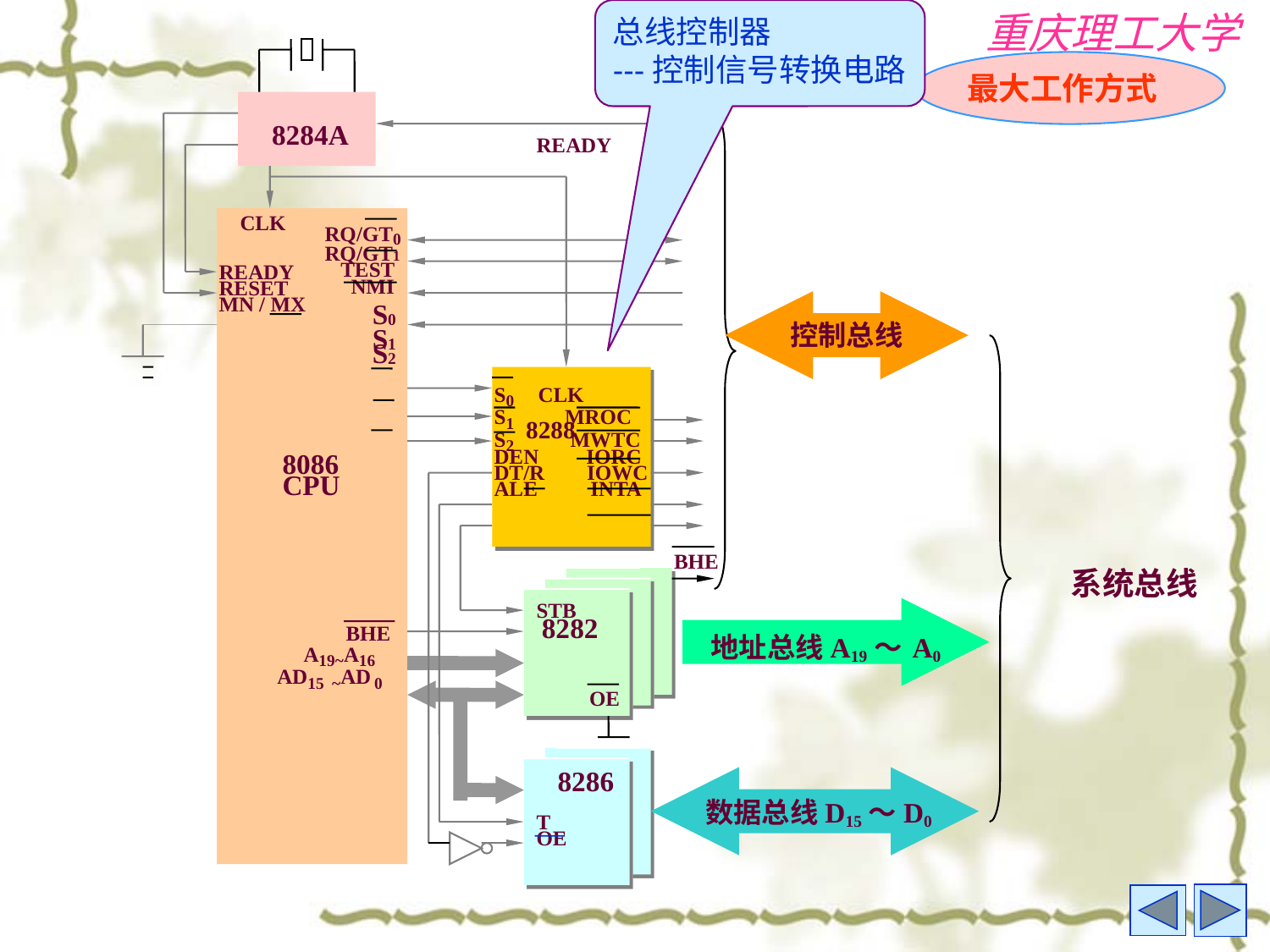

总线控制器
---控制信号转换电路

最大工作方式

8284A

READY

CLK
RQ/GT0
RQ/GT1
   TEST
     NMI

         S0
         S1
         S2

READY
RESET
MN / MX

控制总线

S0      CLK
S1            MROC
S2               MWTC
DEN         IORC
DT/R        IOWC
ALE          INTA

8288

8086
CPU

BHE

系统总线

              BHE
      A19~A16
 AD15  ~AD 0

STB
 8282

地址总线A19～ A0

OE

8286

数据总线D15～D0
T
OE